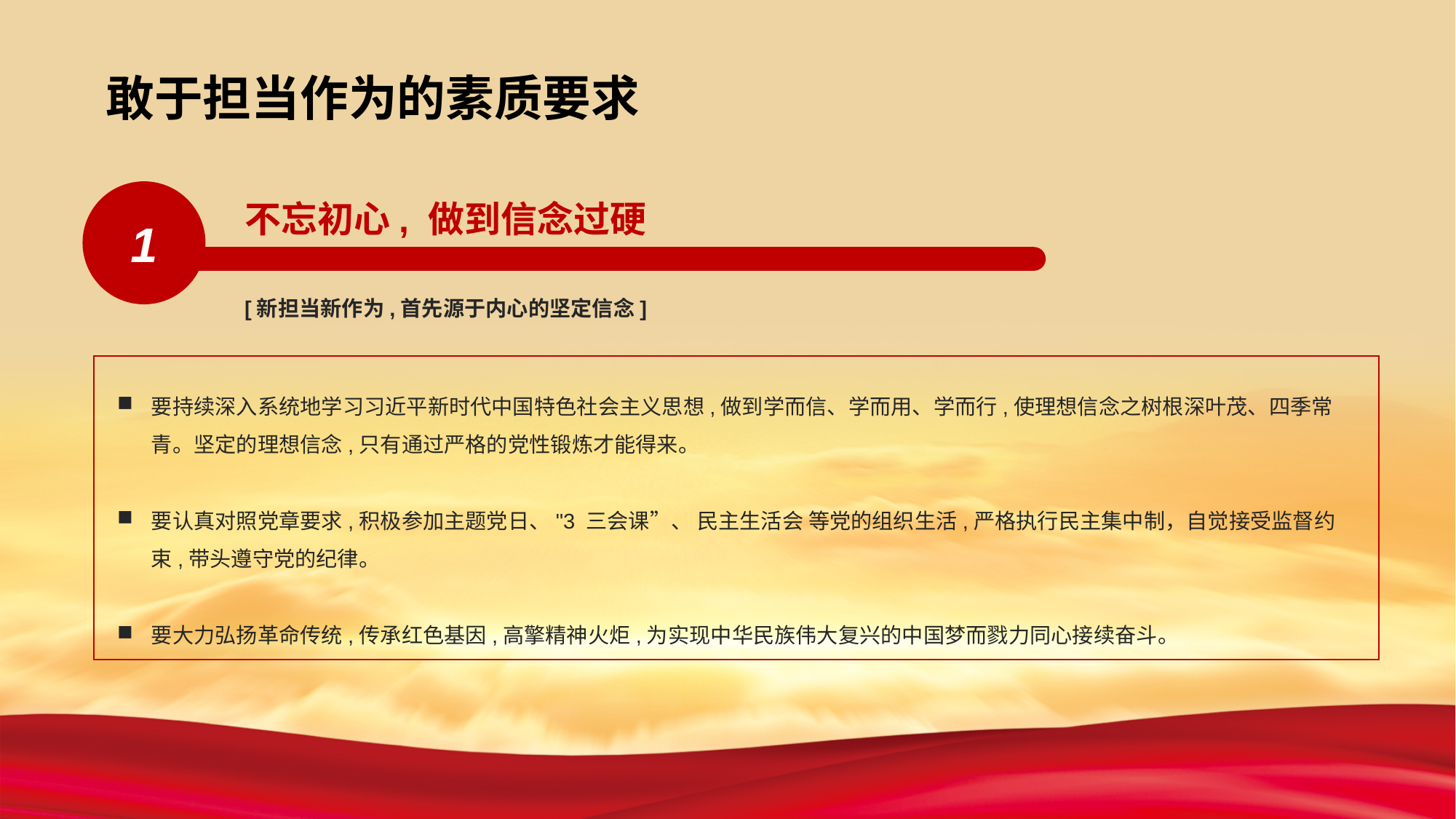

敢于担当作为的素质要求
不忘初心, 做到信念过硬
1

[新担当新作为,首先源于内心的坚定信念]

要持续深入系统地学习习近平新时代中国特色社会主义思想,做到学而信、学而用、学而行,使理想信念之树根深叶茂、四季常青。坚定的理想信念,只有通过严格的党性锻炼才能得来。

要认真对照党章要求,积极参加主题党日、"3 三会课”、 民主生活会 等党的组织生活,严格执行民主集中制，自觉接受监督约束,带头遵守党的纪律。

要大力弘扬革命传统,传承红色基因,高擎精神火炬,为实现中华民族伟大复兴的中国梦而戮力同心接续奋斗。